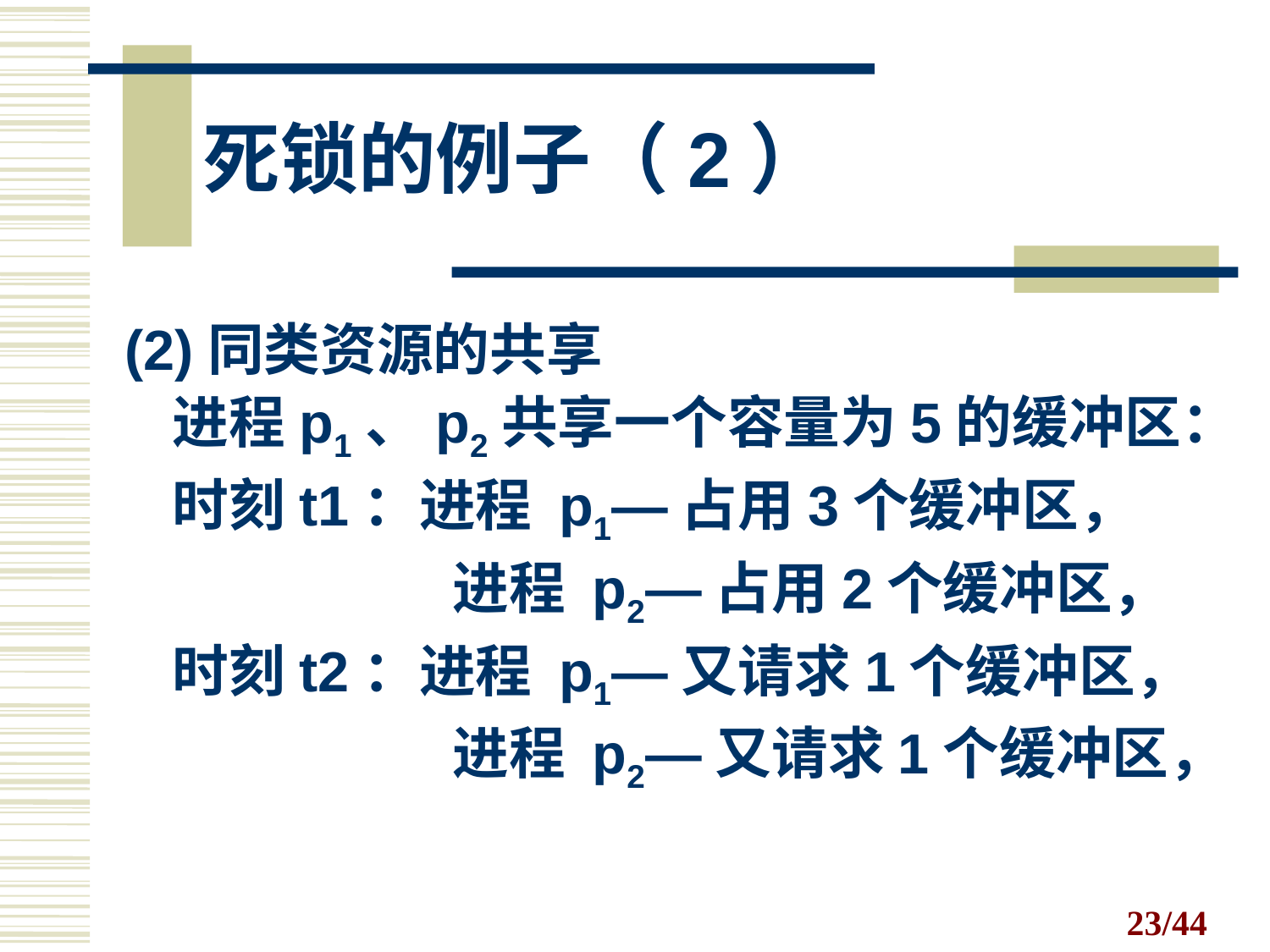

# 死锁的例子（2）
(2)同类资源的共享
	进程p1、p2共享一个容量为5的缓冲区：
	时刻t1：进程 p1—占用3个缓冲区，
			 进程 p2—占用2个缓冲区，
	时刻t2：进程 p1—又请求1个缓冲区，
			 进程 p2—又请求1个缓冲区，
23/44